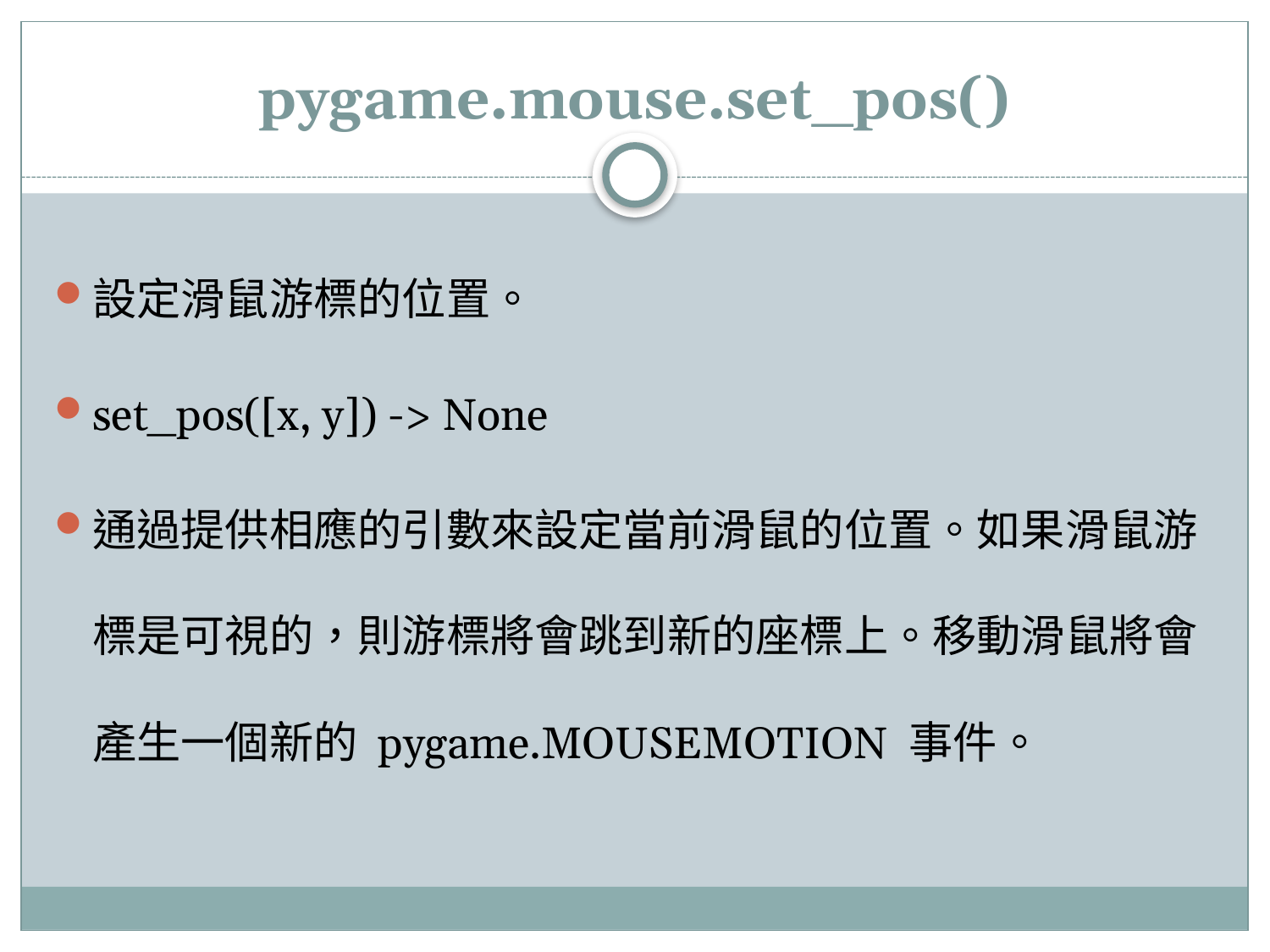

# pygame.mouse.set_pos()
設定滑鼠游標的位置。
set_pos([x, y]) -> None
通過提供相應的引數來設定當前滑鼠的位置。如果滑鼠游標是可視的，則游標將會跳到新的座標上。移動滑鼠將會產生一個新的 pygame.MOUSEMOTION 事件。